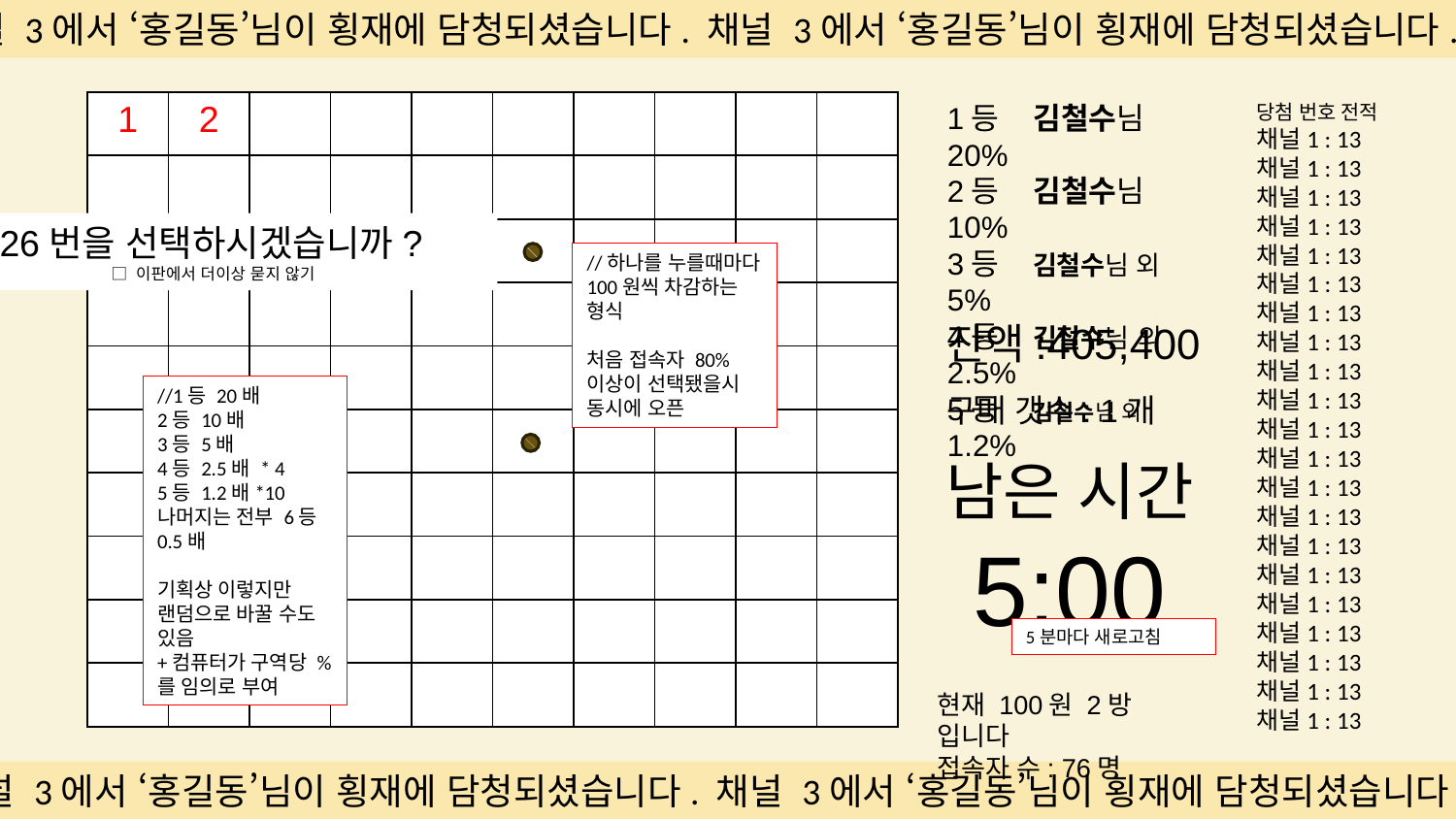

채널 3에서 ‘홍길동’님이 횡재에 담청되셨습니다. 채널 3에서 ‘홍길동’님이 횡재에 담청되셨습니다.
| 1 | 2 |  |  |  |  |  |  |  |  |
| --- | --- | --- | --- | --- | --- | --- | --- | --- | --- |
|  |  |  |  |  |  |  |  |  |  |
|  |  |  |  |  |  |  |  |  |  |
|  |  |  |  |  |  |  |  |  |  |
|  |  |  |  |  |  |  |  |  |  |
|  |  |  |  |  |  |  |  |  |  |
|  |  |  |  |  |  |  |  |  |  |
|  |  |  |  |  |  |  |  |  |  |
|  |  |  |  |  |  |  |  |  |  |
|  |  |  |  |  |  |  |  |  |  |
1등    김철수님     20%
2등    김철수님     10%
3등    김철수님 외     5%
4등    김철수님 외   2.5%
5등    김철수님 외     1.2%
당첨 번호 전적
채널1 : 13
채널1 : 13
채널1 : 13
채널1 : 13
채널1 : 13
채널1 : 13
채널1 : 13
채널1 : 13
채널1 : 13
채널1 : 13
채널1 : 13
채널1 : 13
채널1 : 13
채널1 : 13
채널1 : 13
채널1 : 13
채널1 : 13
채널1 : 13
채널1 : 13
채널1 : 13
채널1 : 13
26번을 선택하시겠습니까?
 □ 이판에서 더이상 묻지 않기

//하나를 누를때마다 100원씩 차감하는 형식

처음 접속자 80%
이상이 선택됐을시 동시에 오픈
잔액:405,400
//1등 20배
2등 10배
3등 5배
4등 2.5배 * 4
5등 1.2배*10
나머지는 전부 6등 0.5배

기획상 이렇지만
랜덤으로 바꿀 수도 있음
+컴퓨터가 구역당 %를 임의로 부여
구매 갯수: 1개

남은 시간
5:00
5분마다 새로고침
현재 100원 2방 입니다
접속자 수: 76명
채널 3에서 ‘홍길동’님이 횡재에 담청되셨습니다. 채널 3에서 ‘홍길동’님이 횡재에 담청되셨습니다.